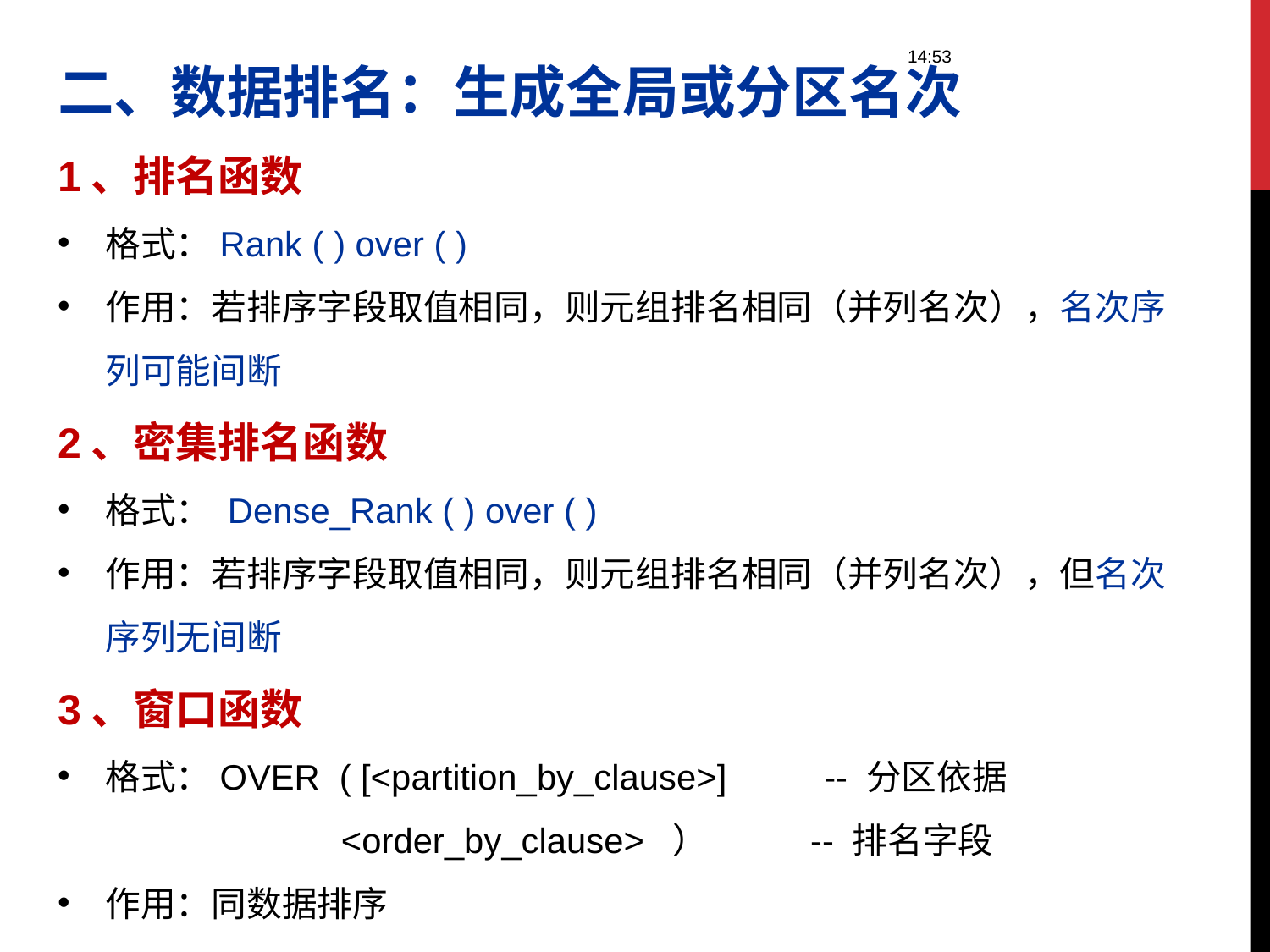

二、数据排名：生成全局或分区名次
1、排名函数
格式：Rank ( ) over ( )
作用：若排序字段取值相同，则元组排名相同（并列名次），名次序列可能间断
2、密集排名函数
格式： Dense_Rank ( ) over ( )
作用：若排序字段取值相同，则元组排名相同（并列名次），但名次序列无间断
3、窗口函数
格式：OVER  ( [<partition_by_clause>]          -- 分区依据
                        <order_by_clause>  ）            -- 排名字段
作用：同数据排序

14:53